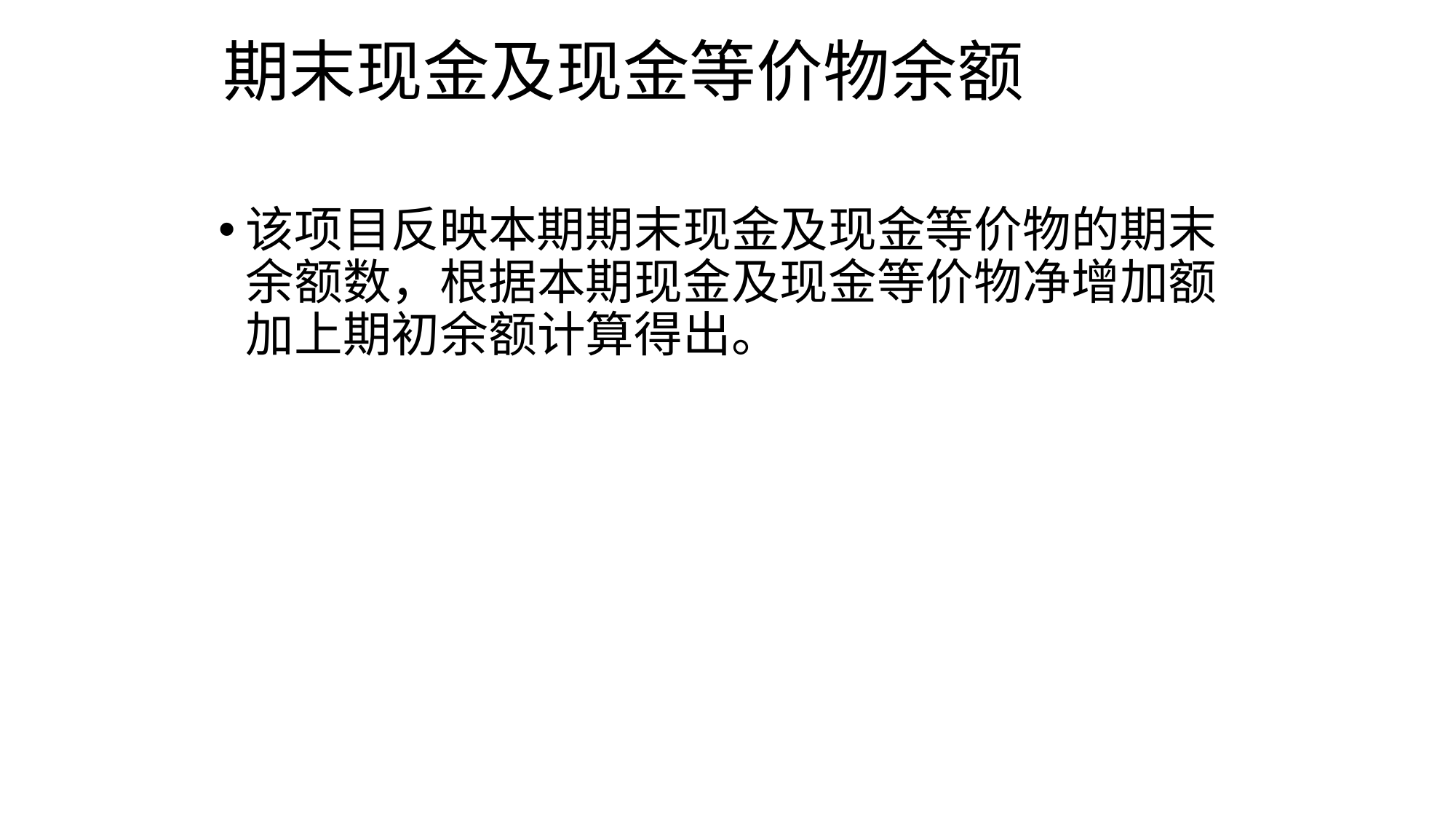

# 期末现金及现金等价物余额
该项目反映本期期末现金及现金等价物的期末余额数，根据本期现金及现金等价物净增加额加上期初余额计算得出。
2023/3/30
71